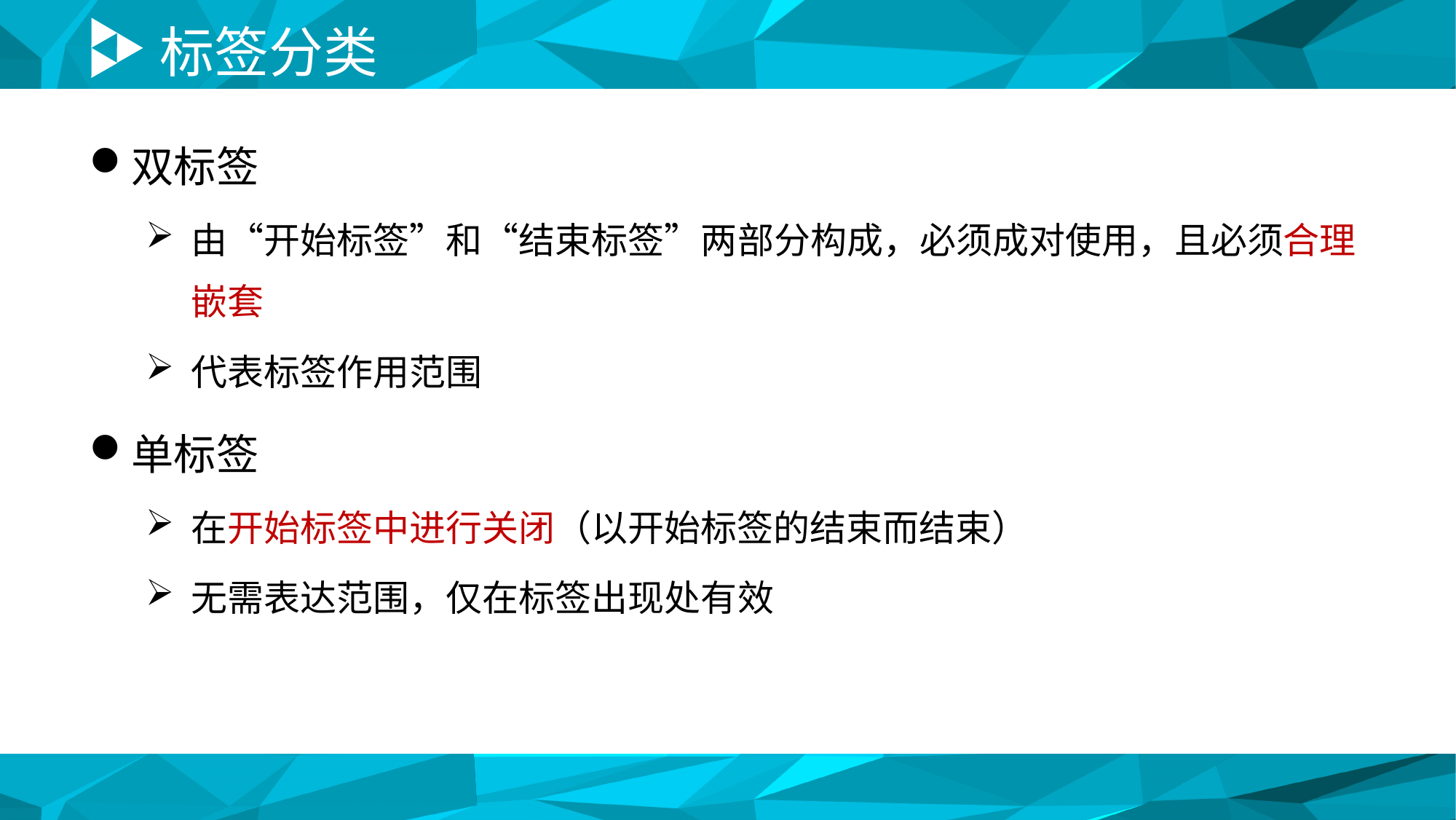

# 标签分类
双标签
由“开始标签”和“结束标签”两部分构成，必须成对使用，且必须合理嵌套
代表标签作用范围
单标签
在开始标签中进行关闭（以开始标签的结束而结束）
无需表达范围，仅在标签出现处有效